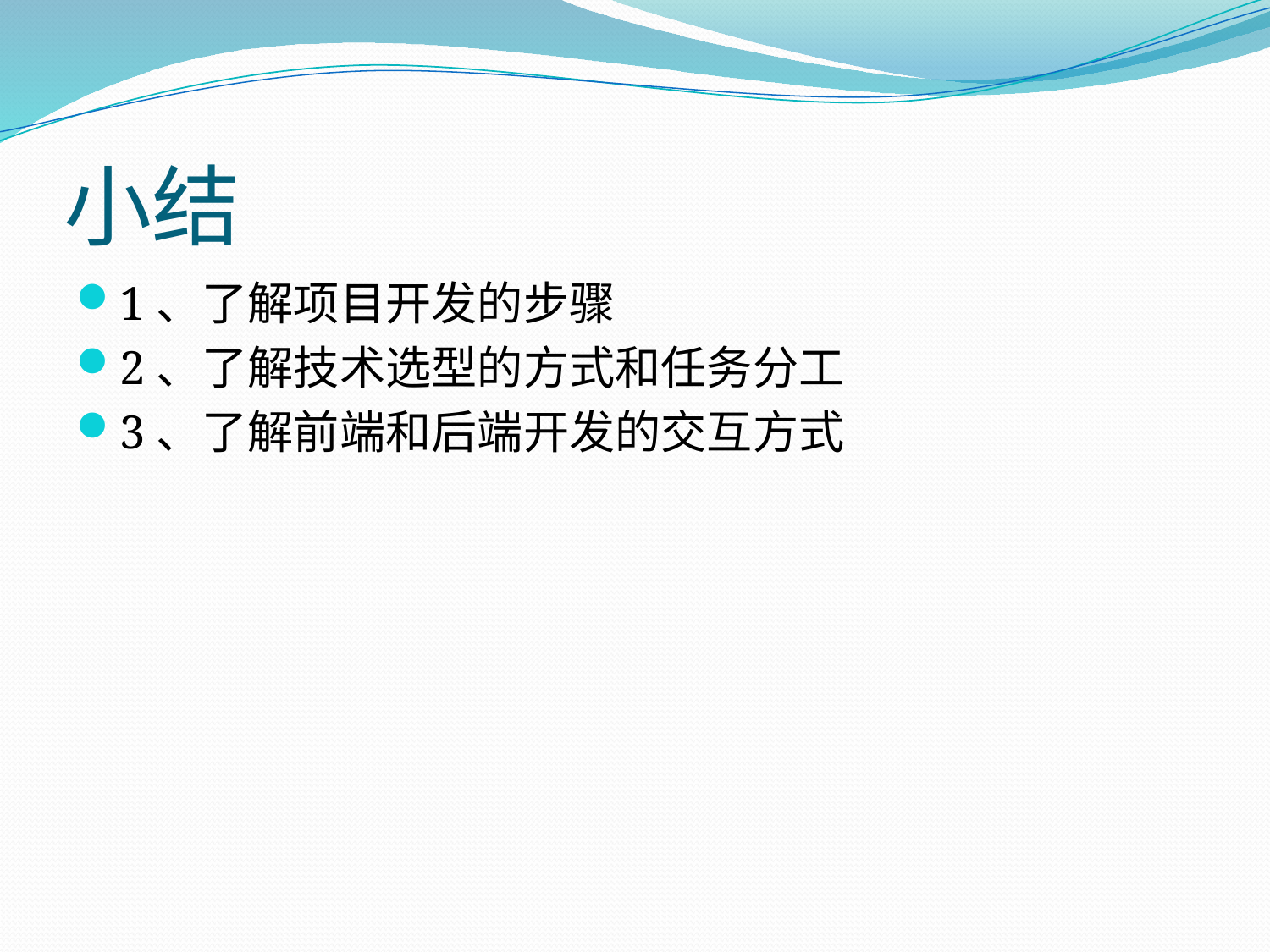

# 小结
1、了解项目开发的步骤
2、了解技术选型的方式和任务分工
3、了解前端和后端开发的交互方式